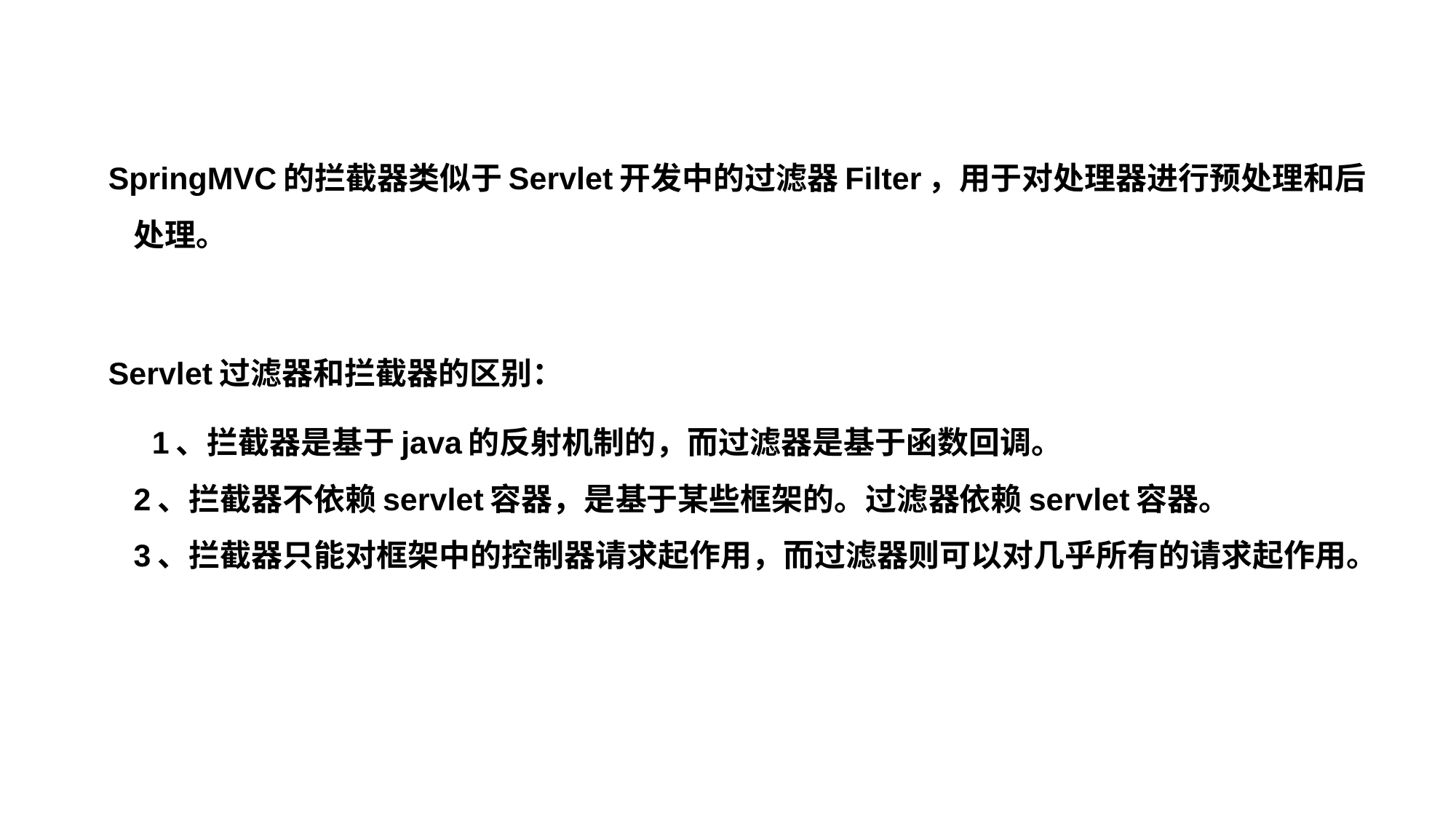

什么是SpringMVC拦截器
SpringMVC的拦截器类似于Servlet开发中的过滤器Filter，用于对处理器进行预处理和后处理。

Servlet过滤器和拦截器的区别：
     1、拦截器是基于java的反射机制的，而过滤器是基于函数回调。
2、拦截器不依赖servlet容器，是基于某些框架的。过滤器依赖servlet容器。
3、拦截器只能对框架中的控制器请求起作用，而过滤器则可以对几乎所有的请求起作用。